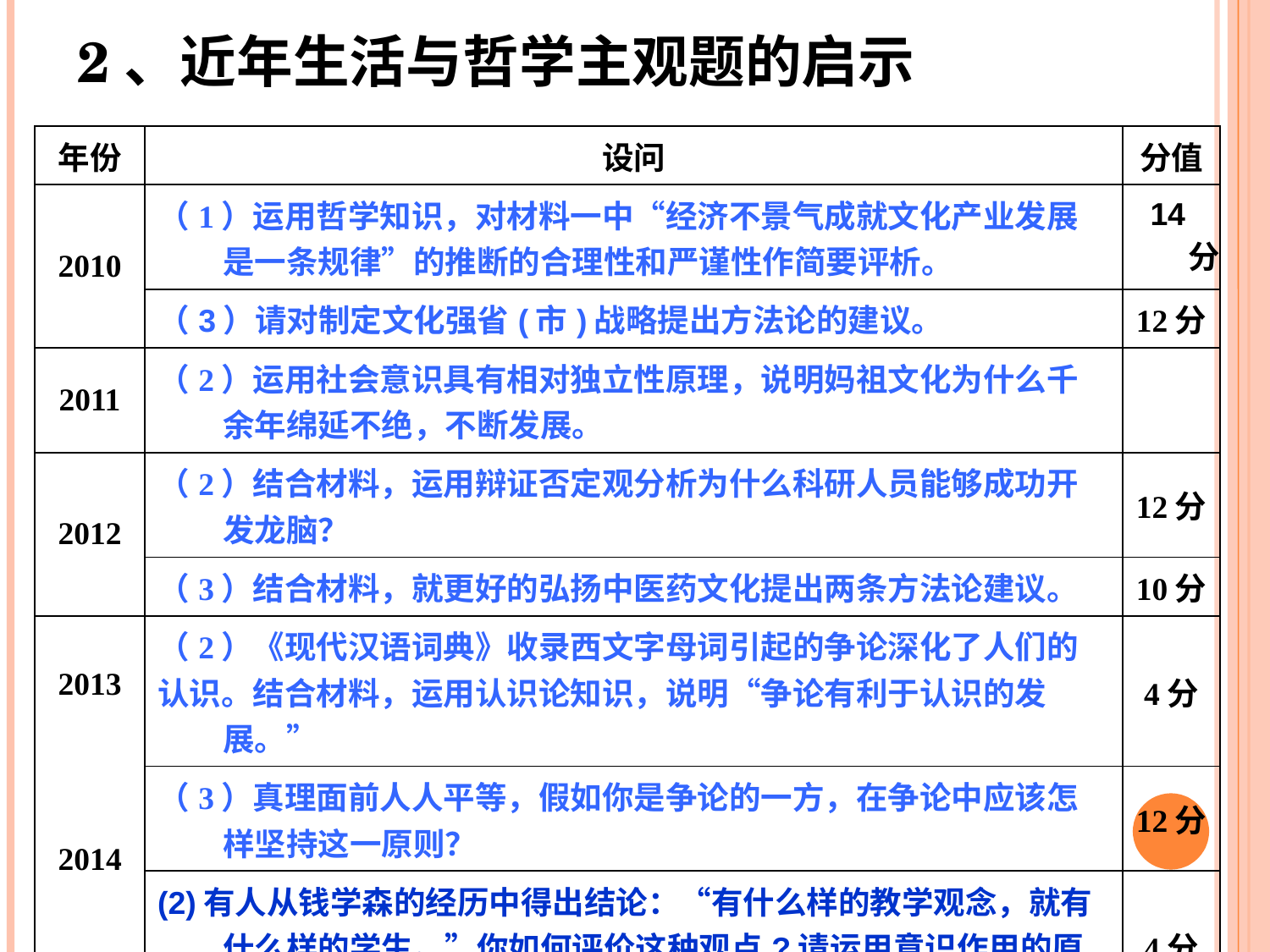

2、近年生活与哲学主观题的启示
| 年份 | 设问 | 分值 |
| --- | --- | --- |
| 2010 | （1）运用哲学知识，对材料一中“经济不景气成就文化产业发展是一条规律”的推断的合理性和严谨性作简要评析。 | 14分 |
|  | （3）请对制定文化强省(市)战略提出方法论的建议。 | 12分 |
| 2011 | （2）运用社会意识具有相对独立性原理，说明妈祖文化为什么千余年绵延不绝，不断发展。 |  |
| 2012 | （2）结合材料，运用辩证否定观分析为什么科研人员能够成功开发龙脑？ | 12分 |
|  | （3）结合材料，就更好的弘扬中医药文化提出两条方法论建议。 | 10分 |
| 2013 2014 | （2）《现代汉语词典》收录西文字母词引起的争论深化了人们的 认识。结合材料，运用认识论知识，说明“争论有利于认识的发展。” | 4分 |
|  | （3）真理面前人人平等，假如你是争论的一方，在争论中应该怎样坚持这一原则？ | 12分 |
|  | (2)有人从钱学森的经历中得出结论：“有什么样的教学观念，就有什么样的学生。”你如何评价这种观点?请运用意识作用的原理说明理由。 | 4分 |
| 2015 | （2）运用认识论的相关知识并结合材料，分析不同学者从《记住乡愁》中获得不同感受的原因。 | 10分 |